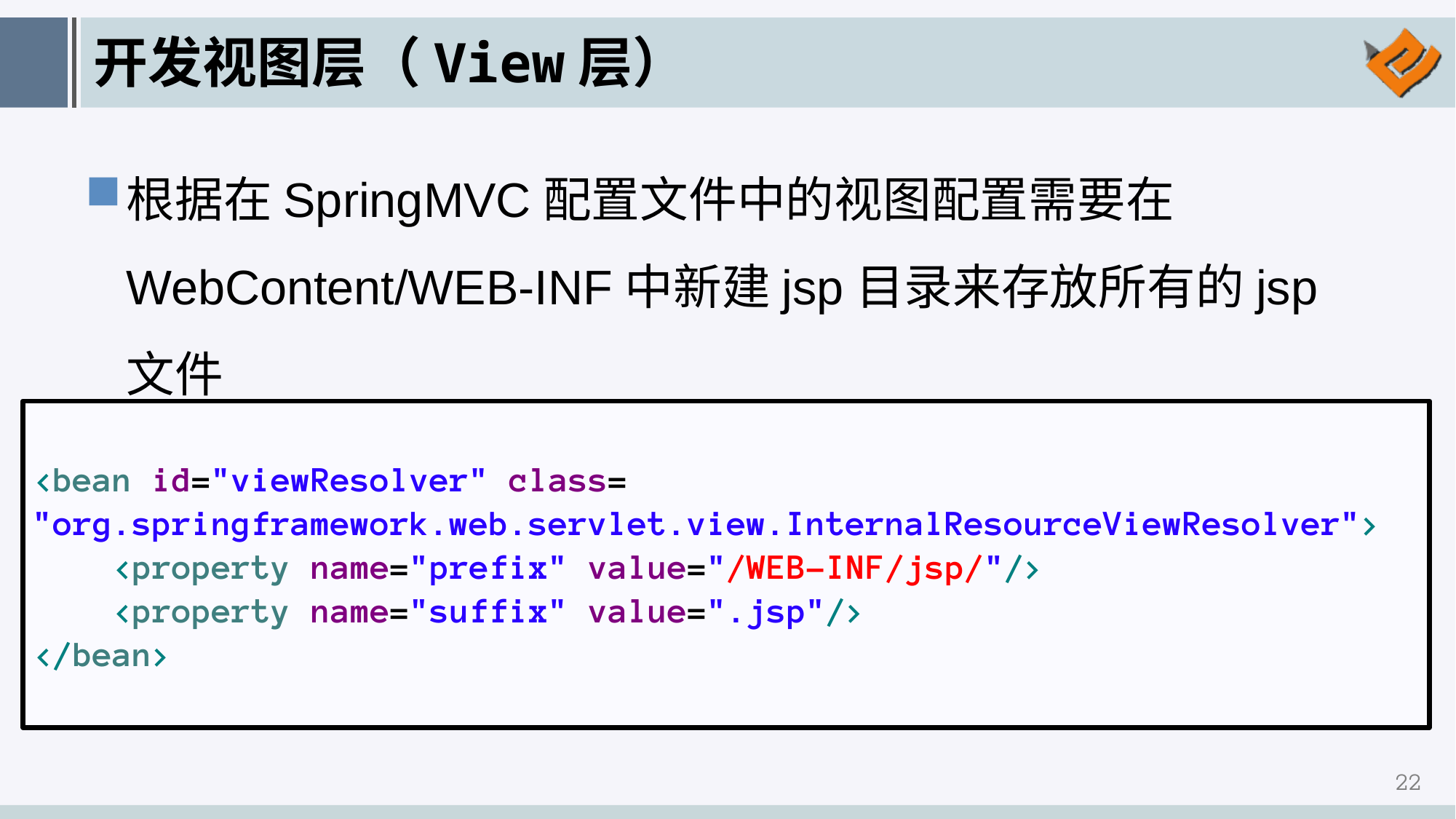

# 开发视图层（View层）
根据在SpringMVC配置文件中的视图配置需要在WebContent/WEB-INF中新建jsp目录来存放所有的jsp文件
<bean id="viewResolver" class=
"org.springframework.web.servlet.view.InternalResourceViewResolver">
    <property name="prefix" value="/WEB-INF/jsp/"/>
    <property name="suffix" value=".jsp"/>
</bean>